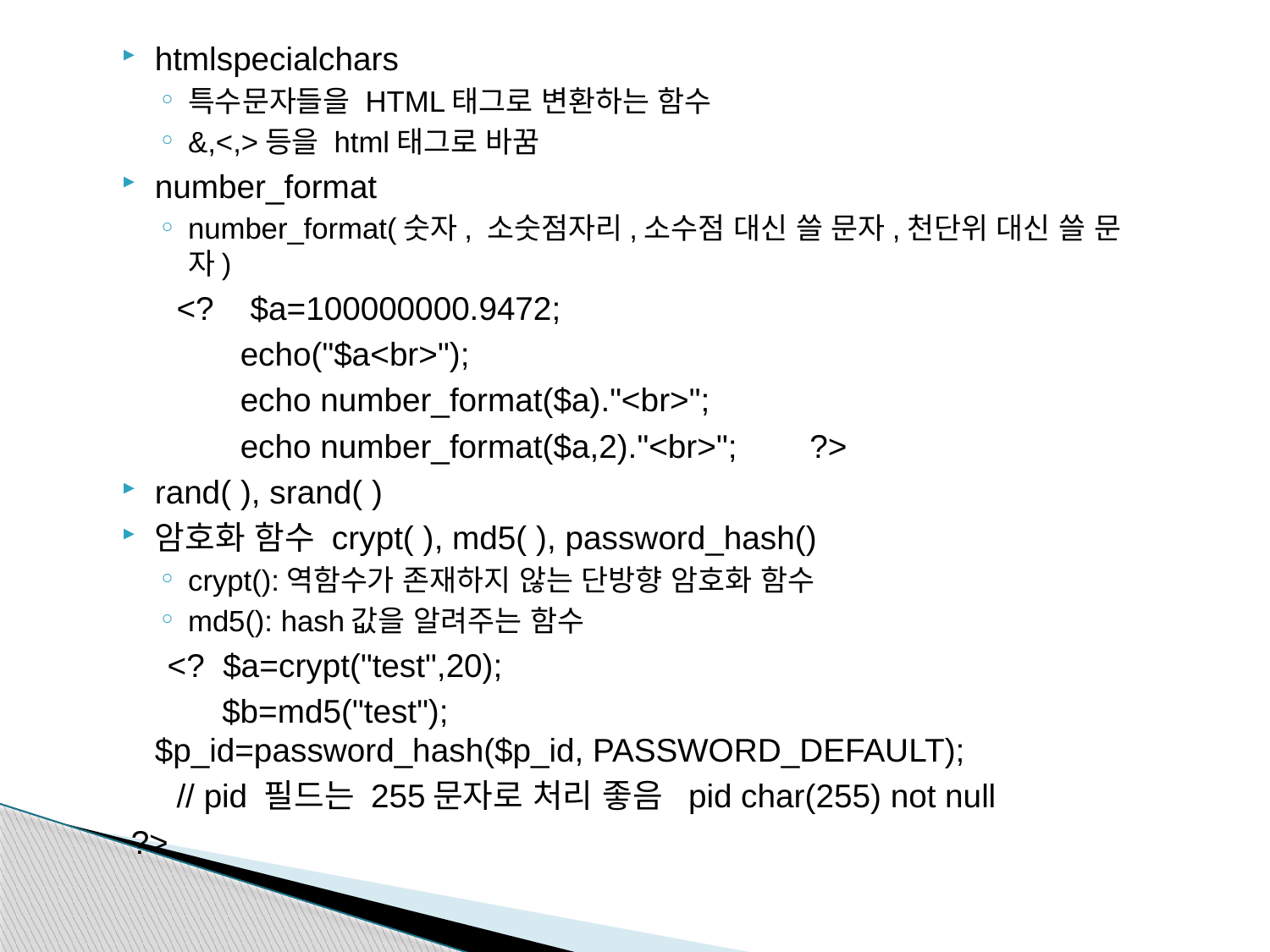

htmlspecialchars
특수문자들을 HTML태그로 변환하는 함수
&,<,>등을 html태그로 바꿈
number_format
number_format(숫자, 소숫점자리,소수점 대신 쓸 문자,천단위 대신 쓸 문자)
      <?    $a=100000000.9472;
             echo("$a<br>");
             echo number_format($a)."<br>";
             echo number_format($a,2)."<br>";        ?>
rand( ), srand( )
암호화 함수 crypt( ), md5( ), password_hash()
crypt():역함수가 존재하지 않는 단방향 암호화 함수
md5(): hash값을 알려주는 함수
     <?  $a=crypt("test",20);
           $b=md5("test");                    $p_id=password_hash($p_id, PASSWORD_DEFAULT);
      // pid 필드는 255문자로 처리 좋음  pid char(255) not null
 ?>